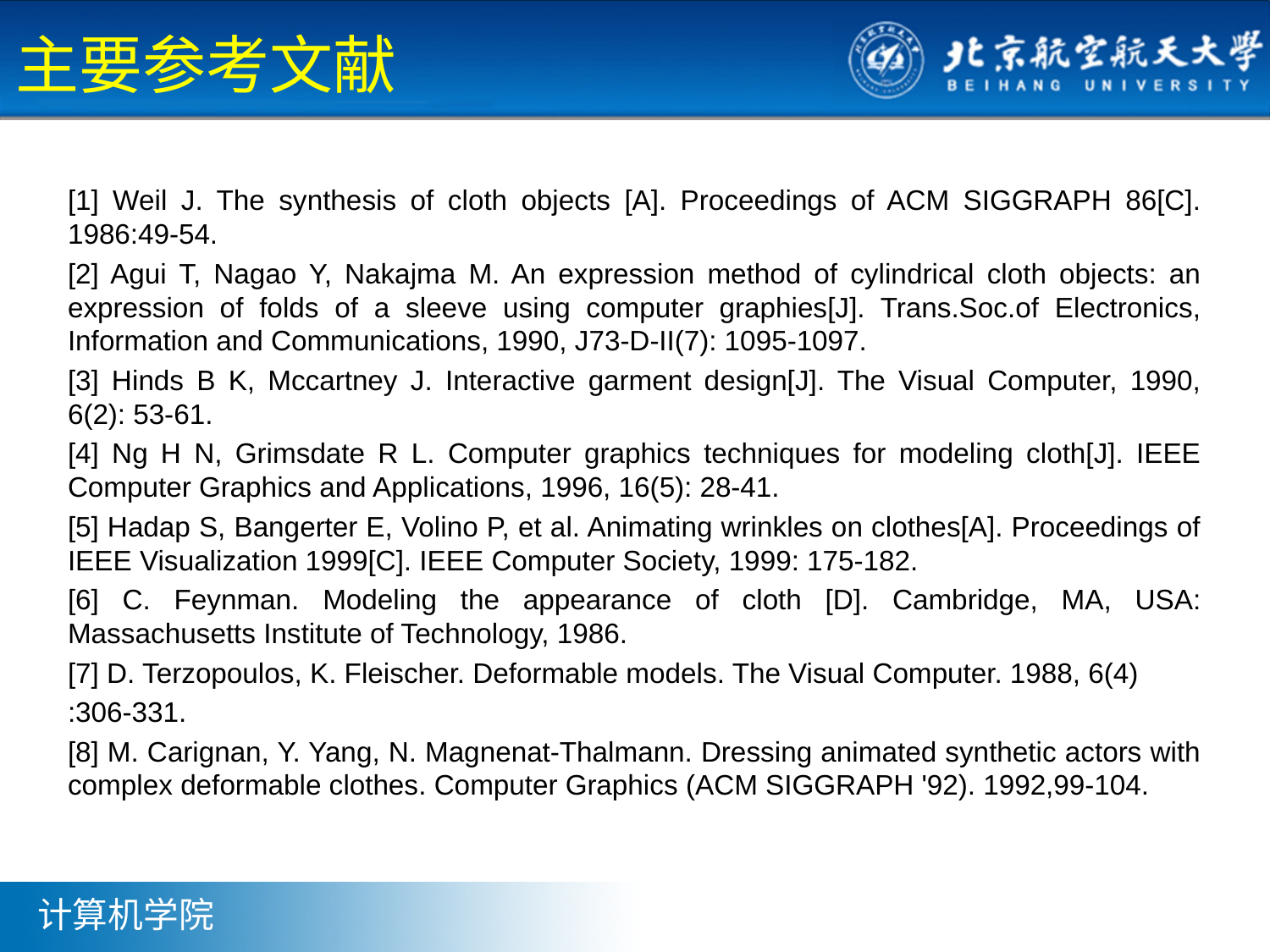

# 主要参考文献
[1] Weil J. The synthesis of cloth objects [A]. Proceedings of ACM SIGGRAPH 86[C]. 1986:49-54.
[2] Agui T, Nagao Y, Nakajma M. An expression method of cylindrical cloth objects: an expression of folds of a sleeve using computer graphies[J]. Trans.Soc.of Electronics, Information and Communications, 1990, J73-D-II(7): 1095-1097.
[3] Hinds B K, Mccartney J. Interactive garment design[J]. The Visual Computer, 1990, 6(2): 53-61.
[4] Ng H N, Grimsdate R L. Computer graphics techniques for modeling cloth[J]. IEEE Computer Graphics and Applications, 1996, 16(5): 28-41.
[5] Hadap S, Bangerter E, Volino P, et al. Animating wrinkles on clothes[A]. Proceedings of IEEE Visualization 1999[C]. IEEE Computer Society, 1999: 175-182.
[6] C. Feynman. Modeling the appearance of cloth [D]. Cambridge, MA, USA: Massachusetts Institute of Technology, 1986.
[7] D. Terzopoulos, K. Fleischer. Deformable models. The Visual Computer. 1988, 6(4)
:306-331.
[8] M. Carignan, Y. Yang, N. Magnenat-Thalmann. Dressing animated synthetic actors with complex deformable clothes. Computer Graphics (ACM SIGGRAPH '92). 1992,99-104.